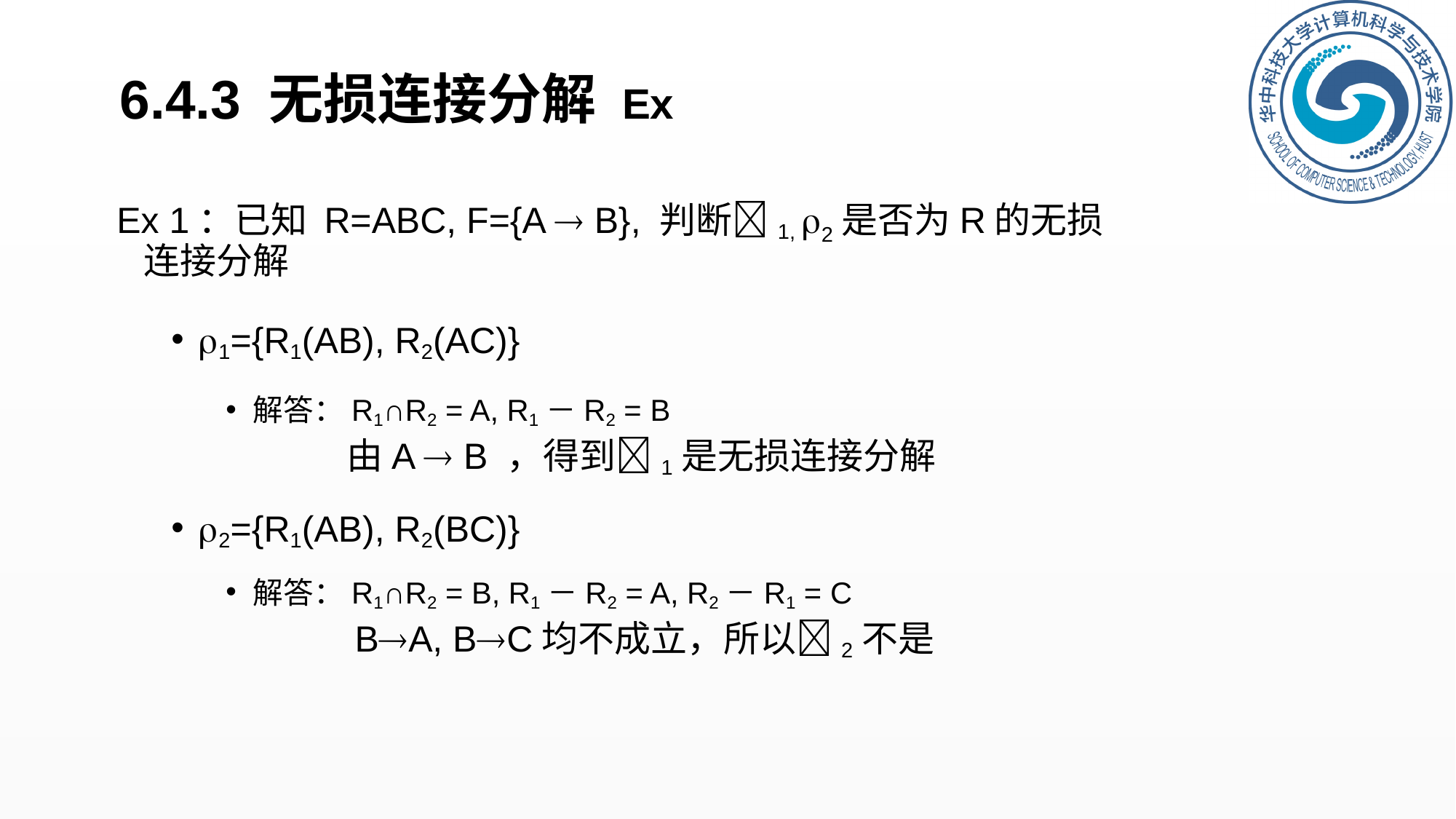

# 6.4.3 无损连接分解 Ex
Ex 1：已知 R=ABC, F={A → B}, 判断ρ1, ρ2是否为R的无损连接分解
ρ1={R1(AB), R2(AC)}
解答：R1∩R2 = A, R1－R2 = B
       由A → B ，得到ρ1是无损连接分解
ρ2={R1(AB), R2(BC)}
解答：R1∩R2 = B, R1－R2 = A, R2－R1 = C
                  B→A, B→C均不成立，所以ρ2不是